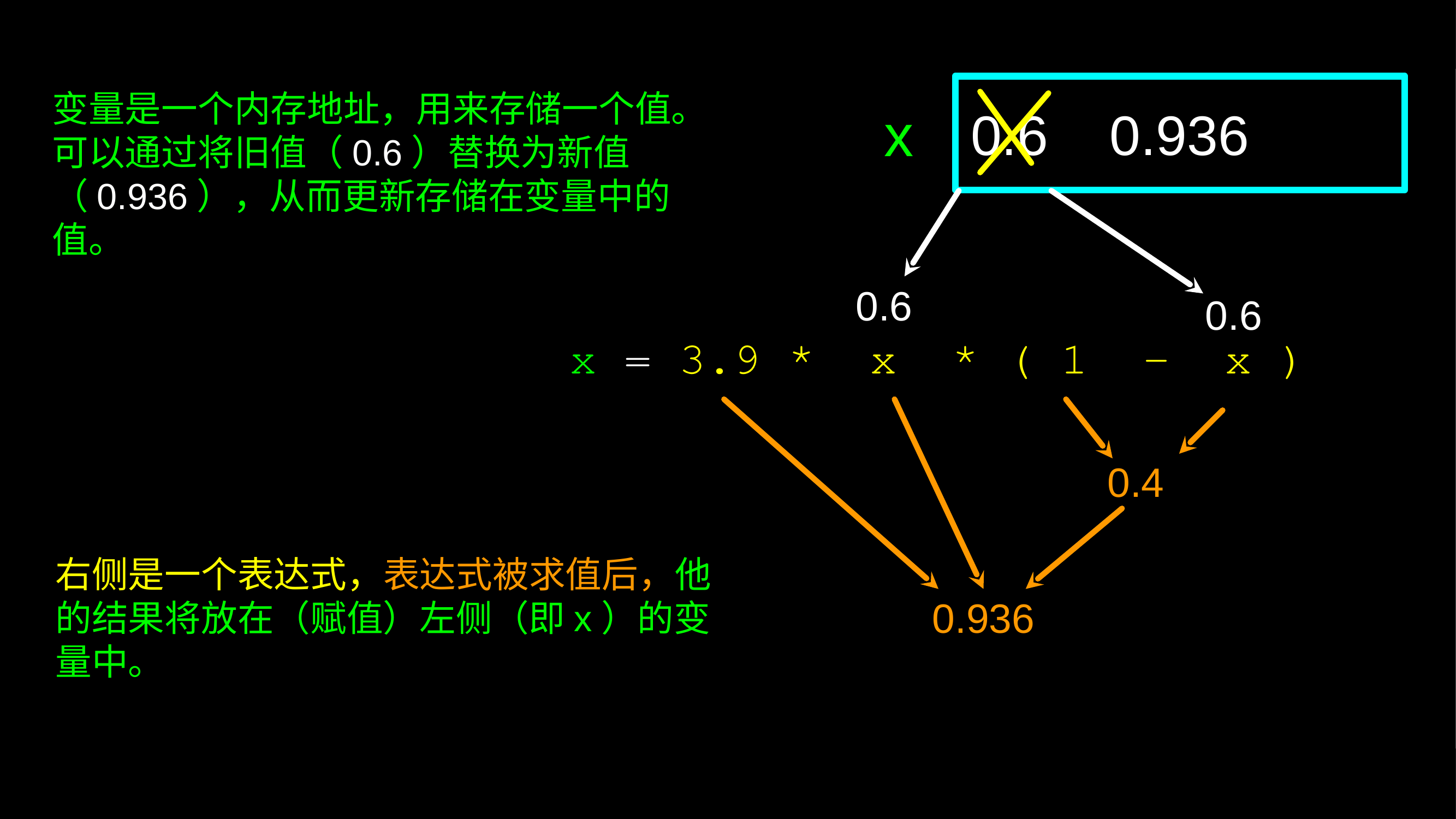

变量是一个内存地址，用来存储一个值。可以通过将旧值（0.6）替换为新值（0.936），从而更新存储在变量中的值。

 0.6    0.936

x

0.6
0.6
x = 3.9 *  x  * ( 1  -  x )

0.4

右侧是一个表达式，表达式被求值后，他的结果将放在（赋值）左侧（即x）的变量中。
0.936